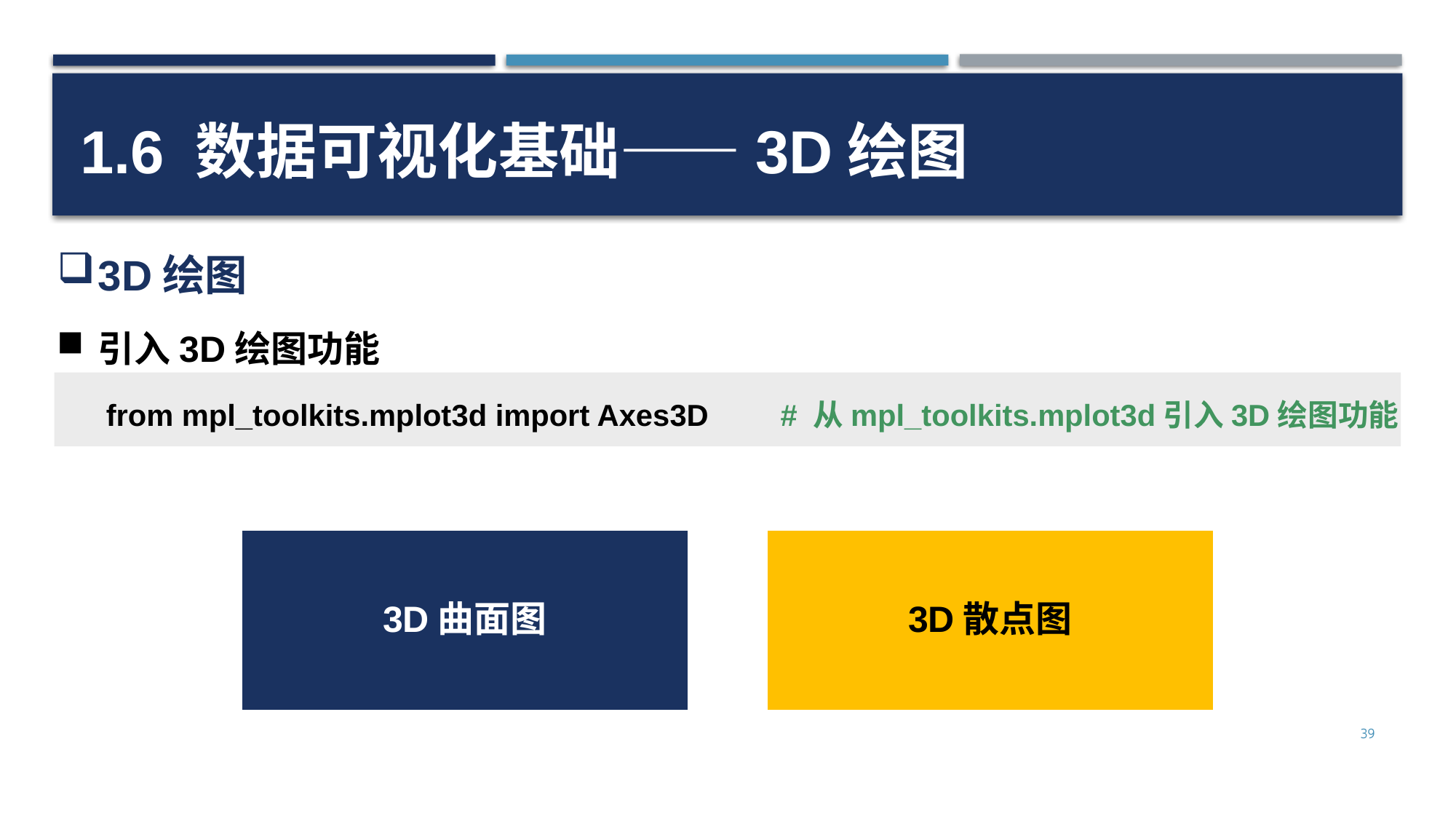

1.6 数据可视化基础——3D绘图
3D绘图
引入3D绘图功能

# 从mpl_toolkits.mplot3d引入3D绘图功能
from mpl_toolkits.mplot3d import Axes3D
3D曲面图
3D散点图
39